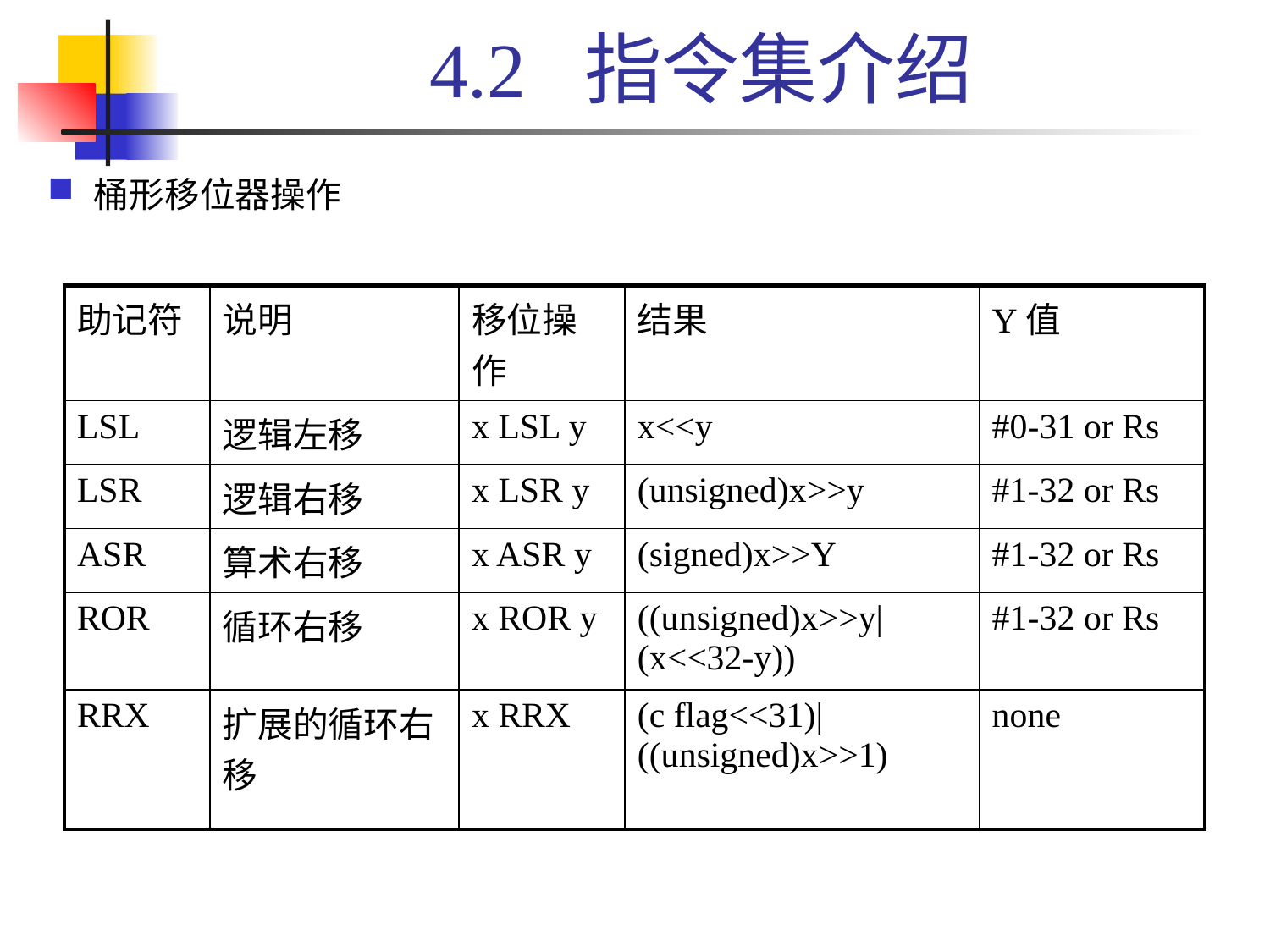

4.2  指令集介绍
# 桶形移位器操作
| 助记符 | 说明 | 移位操作 | 结果 | Y值 |
| --- | --- | --- | --- | --- |
| LSL | 逻辑左移 | x LSL y | x<<y | #0-31 or Rs |
| LSR | 逻辑右移 | x LSR y | (unsigned)x>>y | #1-32 or Rs |
| ASR | 算术右移 | x ASR y | (signed)x>>Y | #1-32 or Rs |
| ROR | 循环右移 | x ROR y | ((unsigned)x>>y|(x<<32-y)) | #1-32 or Rs |
| RRX | 扩展的循环右移 | x RRX | (c flag<<31)|((unsigned)x>>1) | none |